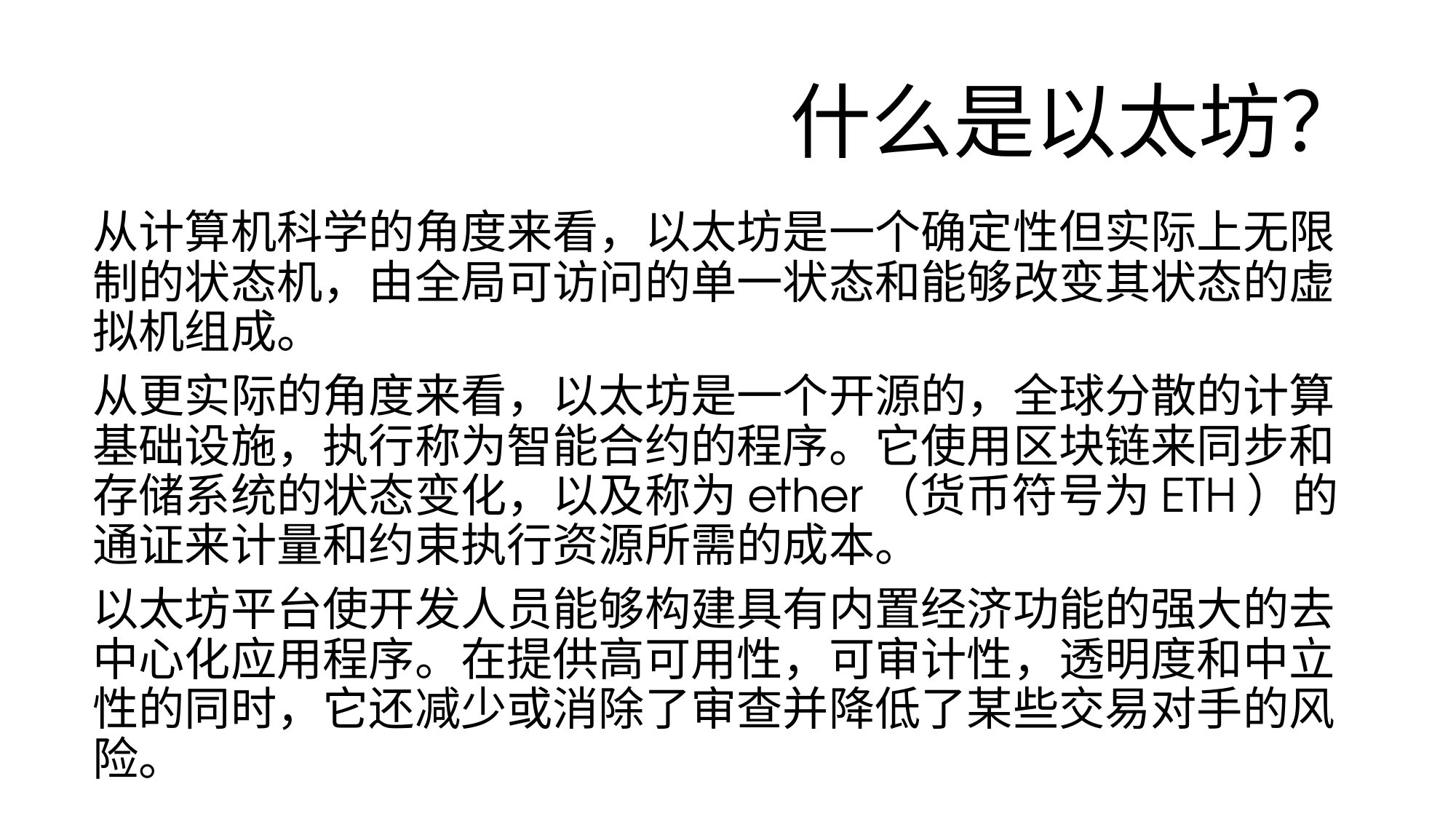

# 什么是以太坊？
从计算机科学的角度来看，以太坊是一个确定性但实际上无限制的状态机，由全局可访问的单一状态和能够改变其状态的虚拟机组成。
从更实际的角度来看，以太坊是一个开源的，全球分散的计算基础设施，执行称为智能合约的程序。它使用区块链来同步和存储系统的状态变化，以及称为ether（货币符号为ETH）的通证来计量和约束执行资源所需的成本。
以太坊平台使开发人员能够构建具有内置经济功能的强大的去中心化应用程序。在提供高可用性，可审计性，透明度和中立性的同时，它还减少或消除了审查并降低了某些交易对手的风险。